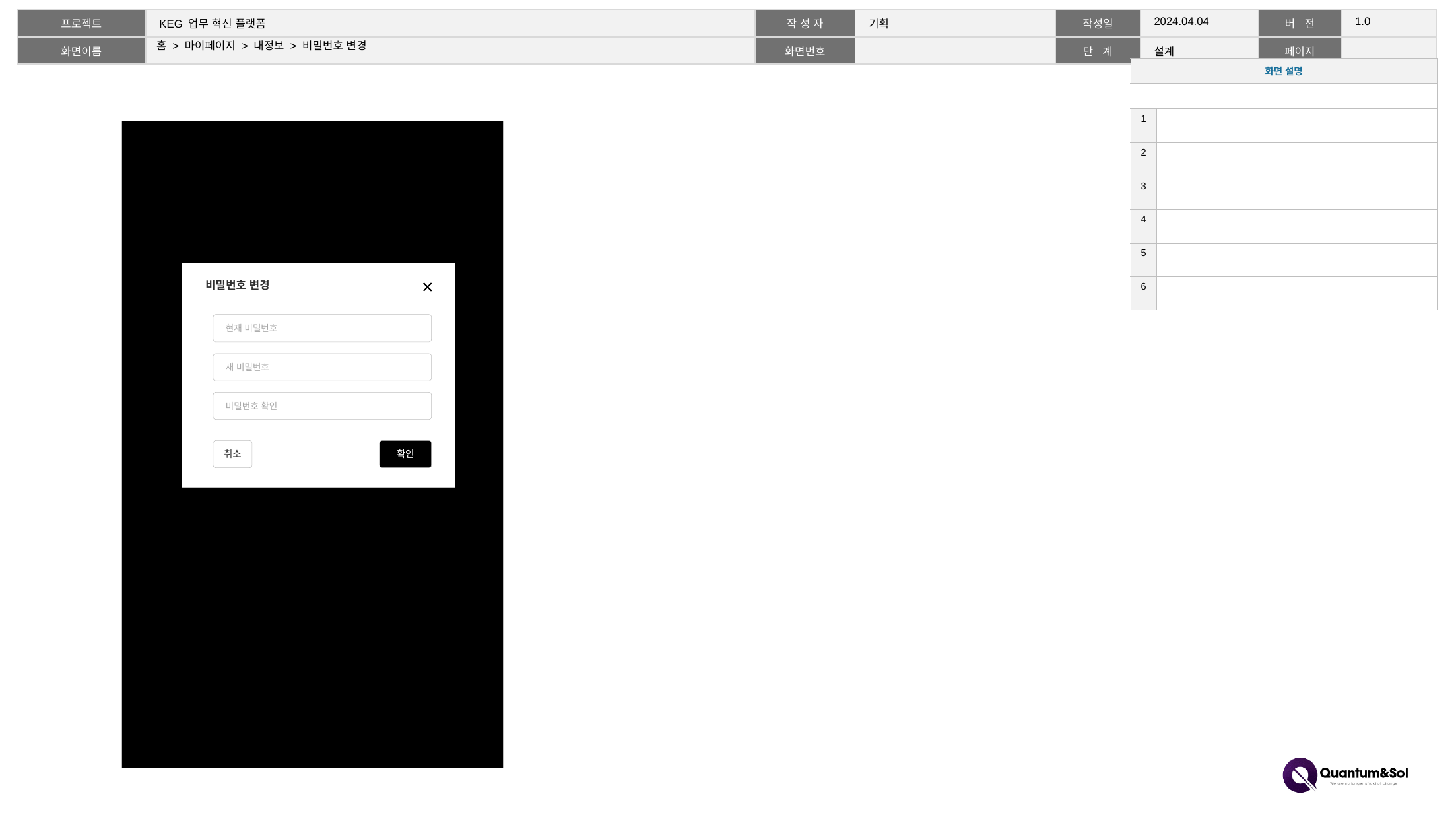

# 홈 > 마이페이지 > 내정보 > 비밀번호 변경
| 화면 설명 |  |
| --- | --- |
|  |  |
| 1 |  |
| 2 |  |
| 3 |  |
| 4 |  |
| 5 |  |
| 6 |  |
비밀번호 변경
현재 비밀번호
새 비밀번호
비밀번호 확인
취소
확인